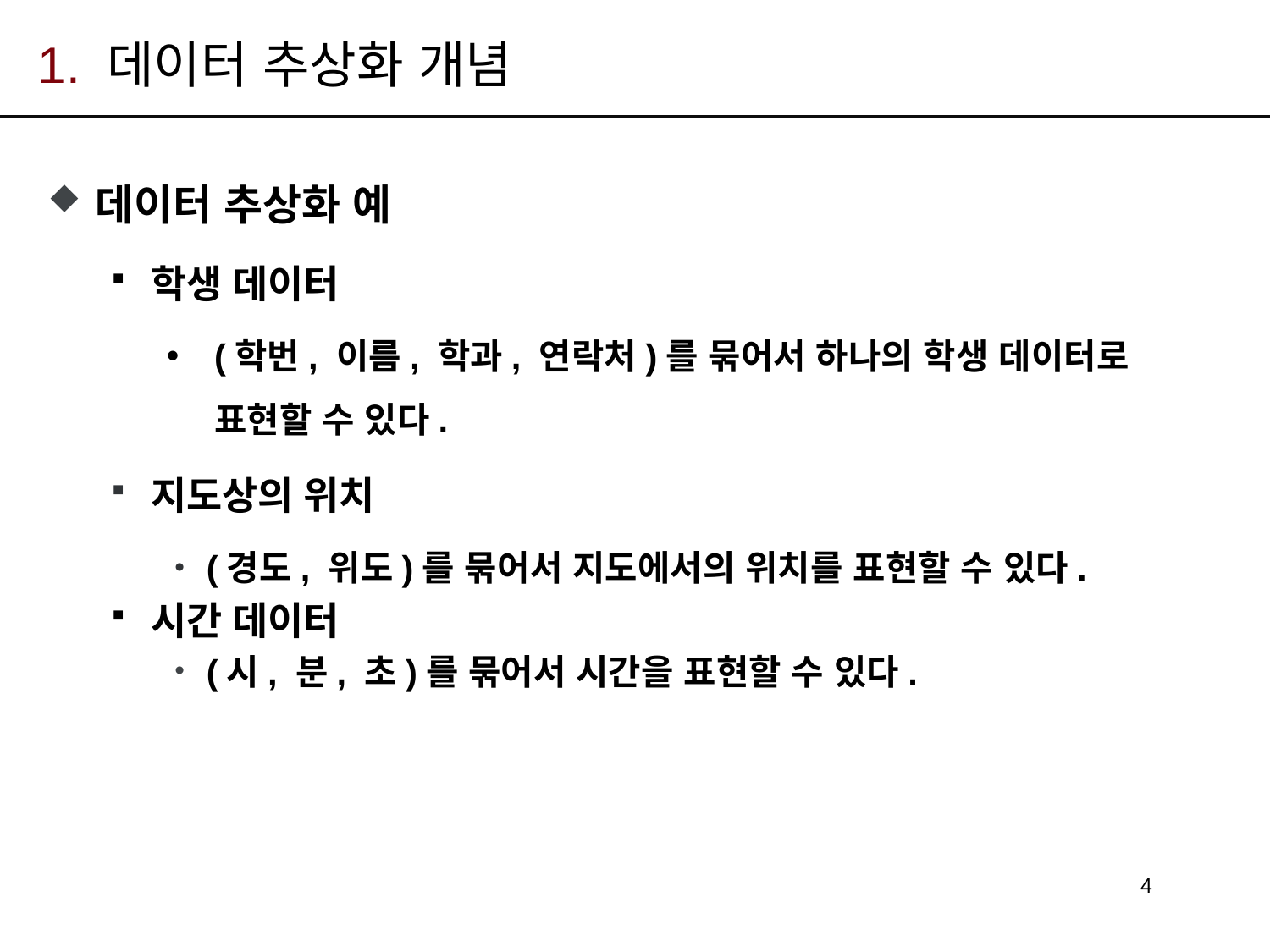

# 1. 데이터 추상화 개념
데이터 추상화 예
학생 데이터
(학번, 이름, 학과, 연락처)를 묶어서 하나의 학생 데이터로 표현할 수 있다.
지도상의 위치
(경도, 위도)를 묶어서 지도에서의 위치를 표현할 수 있다.
시간 데이터
(시, 분, 초)를 묶어서 시간을 표현할 수 있다.
4